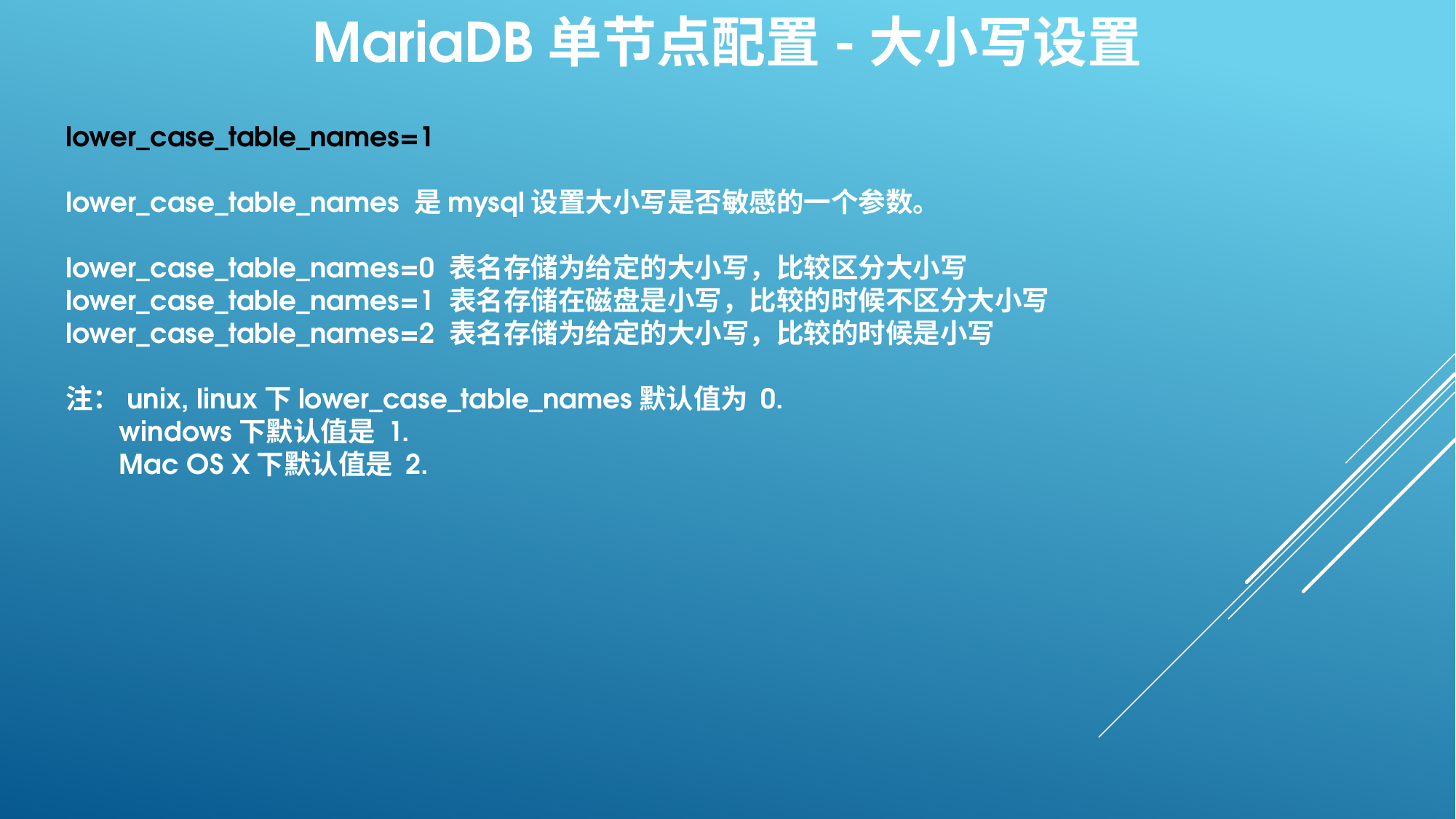

MariaDB单节点配置-大小写设置
lower_case_table_names=1

lower_case_table_names 是mysql设置大小写是否敏感的一个参数。

lower_case_table_names=0 表名存储为给定的大小写，比较区分大小写
lower_case_table_names=1 表名存储在磁盘是小写，比较的时候不区分大小写lower_case_table_names=2 表名存储为给定的大小写，比较的时候是小写

注：unix, linux下lower_case_table_names默认值为 0.
       windows下默认值是 1.
       Mac OS X下默认值是 2.